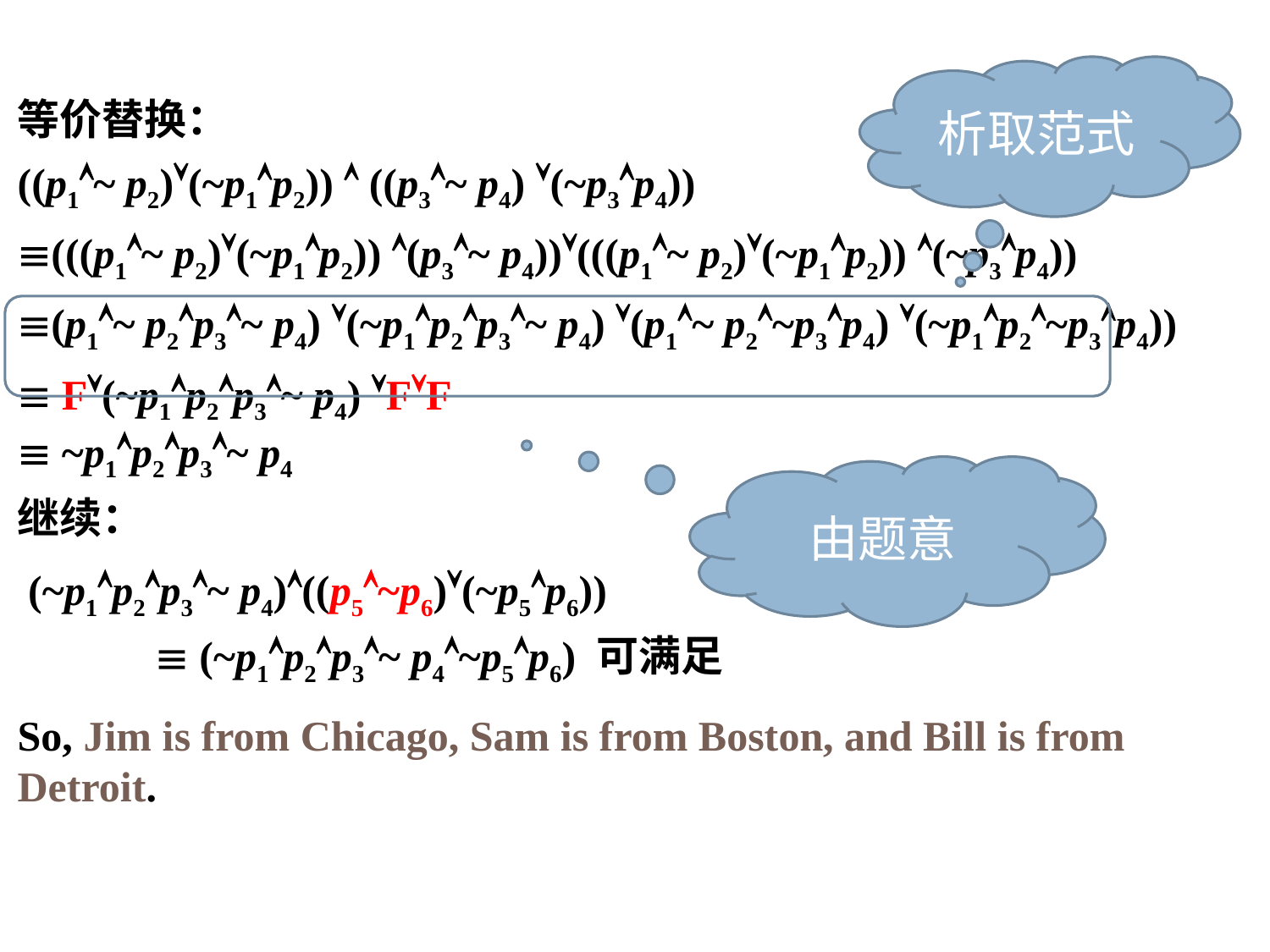

析取范式
等价替换：
((p1∧~ p2)∨(~p1∧p2)) ∧ ((p3∧~ p4) ∨(~p3∧p4))
≡(((p1∧~ p2)∨(~p1∧p2)) ∧(p3∧~ p4))∨(((p1∧~ p2)∨(~p1∧p2)) ∧(~p3∧p4))
≡(p1∧~ p2∧p3∧~ p4) ∨(~p1∧p2∧p3∧~ p4) ∨(p1∧~ p2∧~p3∧p4) ∨(~p1∧p2∧~p3∧p4))
≡ F∨(~p1∧p2∧p3∧~ p4) ∨F∨F
≡ ~p1∧p2∧p3∧~ p4
继续：
 (~p1∧p2∧p3∧~ p4)∧((p5∧~p6)∨(~p5∧p6))
             ≡ (~p1∧p2∧p3∧~ p4∧~p5∧p6) 可满足
So, Jim is from Chicago, Sam is from Boston, and Bill is from Detroit.

由题意